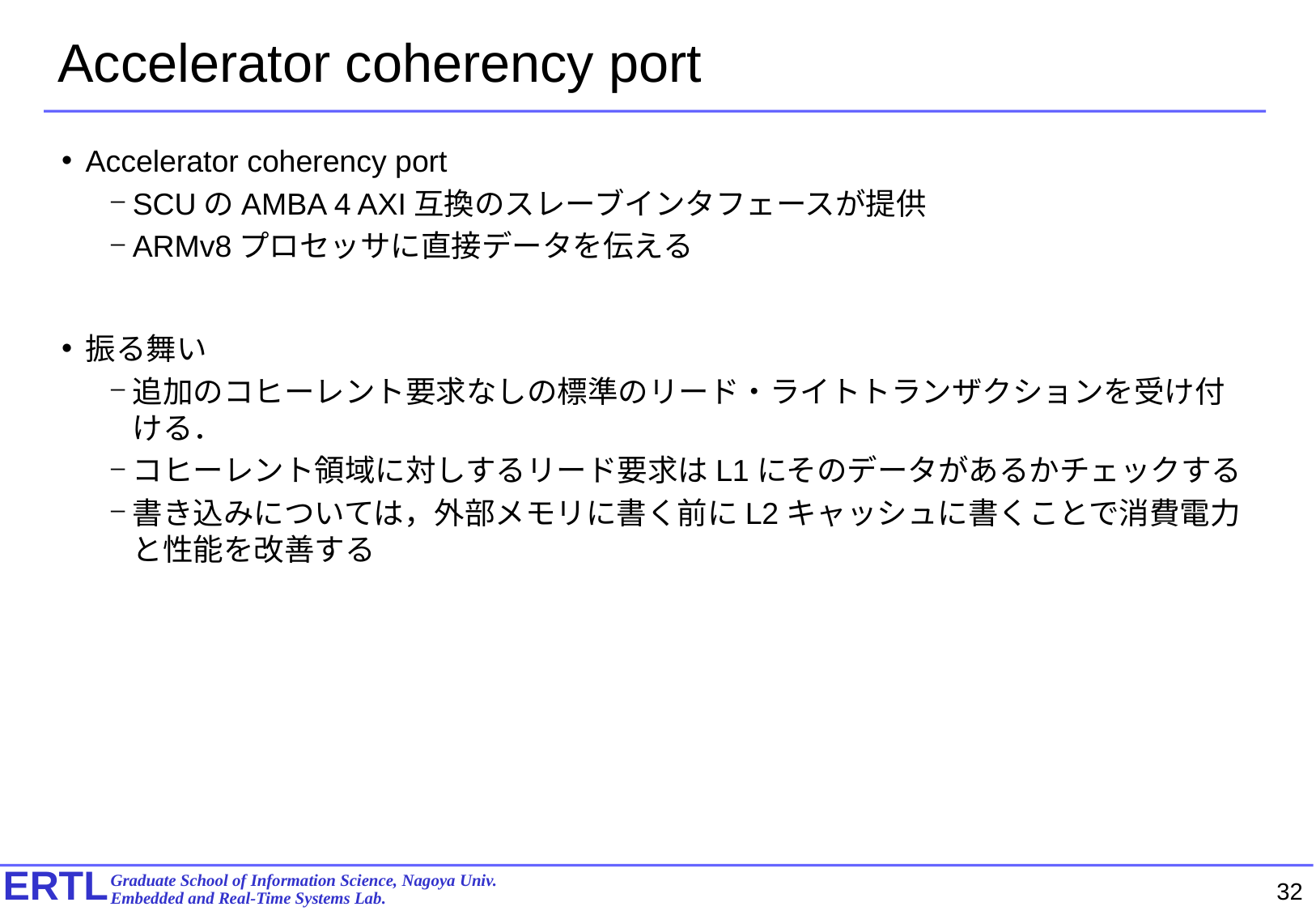

# Accelerator coherency port
Accelerator coherency port
SCUのAMBA 4 AXI互換のスレーブインタフェースが提供
ARMv8プロセッサに直接データを伝える

振る舞い
追加のコヒーレント要求なしの標準のリード・ライトトランザクションを受け付ける．
コヒーレント領域に対しするリード要求はL1にそのデータがあるかチェックする
書き込みについては，外部メモリに書く前にL2キャッシュに書くことで消費電力と性能を改善する
32